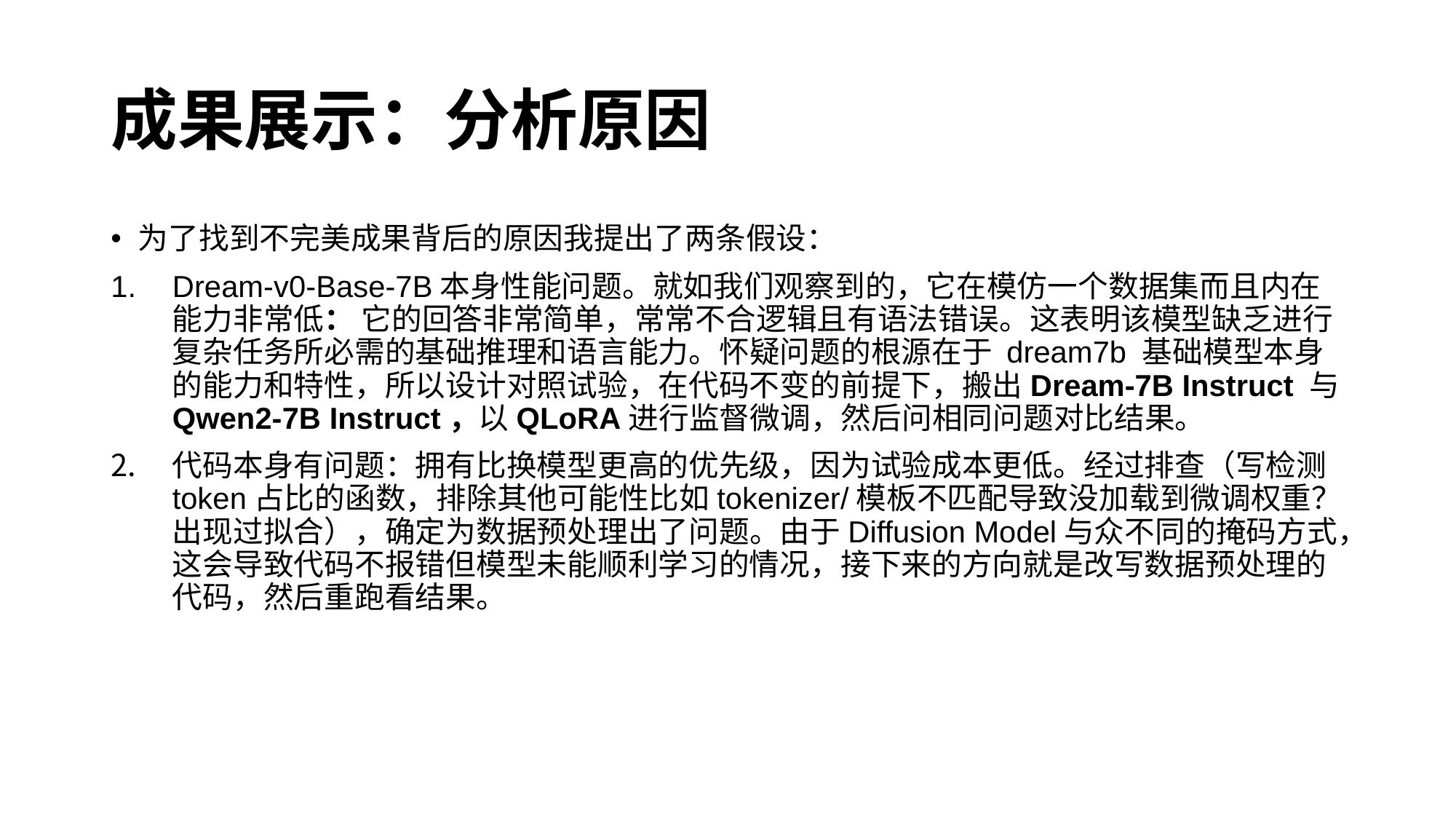

# 成果展示：分析原因
为了找到不完美成果背后的原因我提出了两条假设：
Dream-v0-Base-7B本身性能问题。就如我们观察到的，它在模仿一个数据集而且内在能力非常低： 它的回答非常简单，常常不合逻辑且有语法错误。这表明该模型缺乏进行复杂任务所必需的基础推理和语言能力。怀疑问题的根源在于 dream7b 基础模型本身的能力和特性，所以设计对照试验，在代码不变的前提下，搬出Dream-7B Instruct 与Qwen2-7B Instruct，以QLoRA进行监督微调，然后问相同问题对比结果。
代码本身有问题：拥有比换模型更高的优先级，因为试验成本更低。经过排查（写检测token占比的函数，排除其他可能性比如tokenizer/模板不匹配导致没加载到微调权重？出现过拟合），确定为数据预处理出了问题。由于Diffusion Model与众不同的掩码方式，这会导致代码不报错但模型未能顺利学习的情况，接下来的方向就是改写数据预处理的代码，然后重跑看结果。